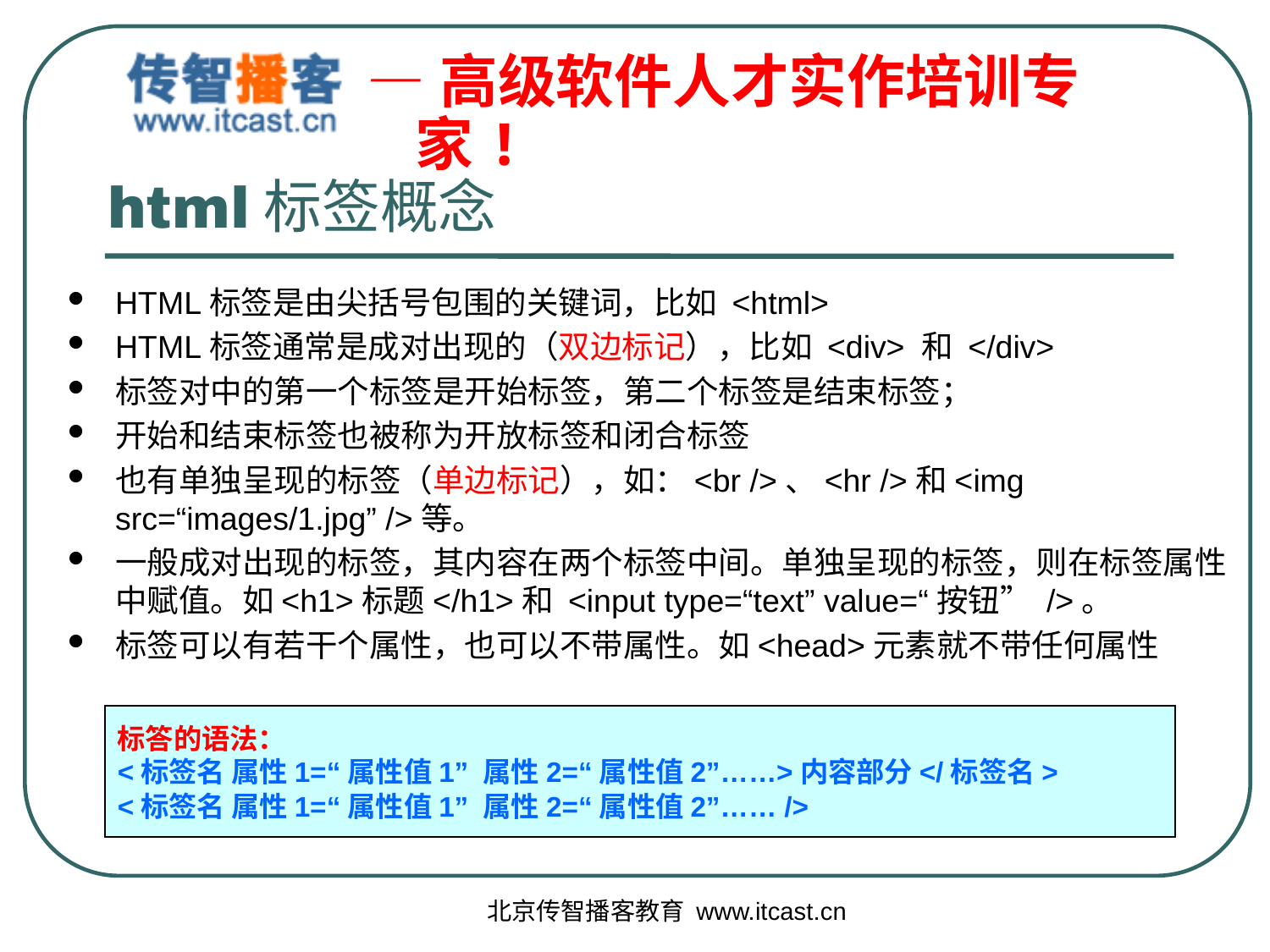

# html标签概念
HTML标签是由尖括号包围的关键词，比如 <html>
HTML标签通常是成对出现的（双边标记），比如 <div> 和 </div>
标签对中的第一个标签是开始标签，第二个标签是结束标签；
开始和结束标签也被称为开放标签和闭合标签
也有单独呈现的标签（单边标记），如：<br />、<hr />和<img src=“images/1.jpg” />等。
一般成对出现的标签，其内容在两个标签中间。单独呈现的标签，则在标签属性中赋值。如<h1>标题</h1>和 <input type=“text” value=“按钮” />。
标签可以有若干个属性，也可以不带属性。如<head>元素就不带任何属性
标答的语法：
<标签名 属性1=“属性值1” 属性2=“属性值2”……>内容部分</标签名>
<标签名 属性1=“属性值1” 属性2=“属性值2”…… />